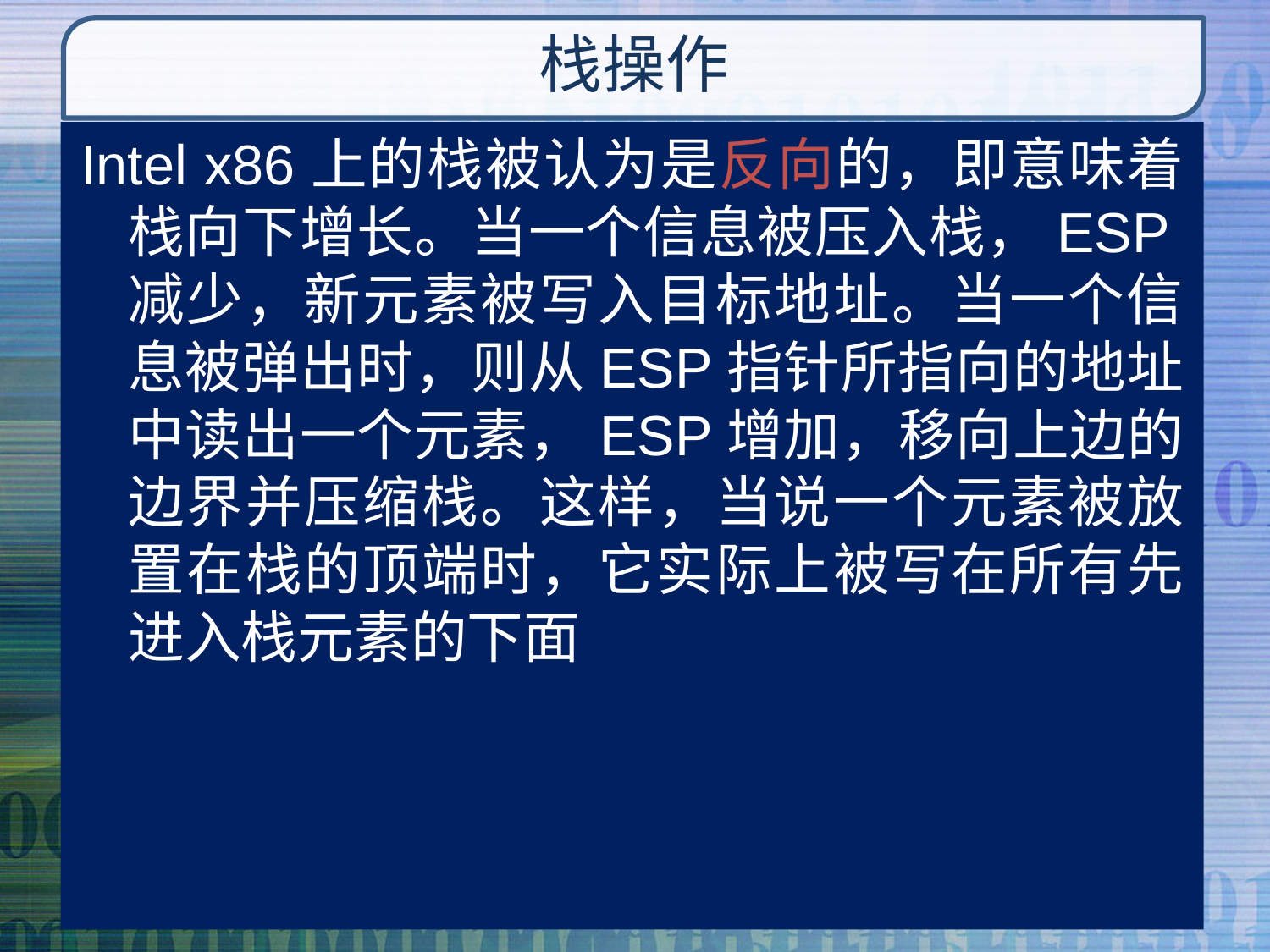

# 栈操作
Intel x86上的栈被认为是反向的，即意味着栈向下增长。当一个信息被压入栈，ESP减少，新元素被写入目标地址。当一个信息被弹出时，则从ESP指针所指向的地址中读出一个元素，ESP增加，移向上边的边界并压缩栈。这样，当说一个元素被放置在栈的顶端时，它实际上被写在所有先进入栈元素的下面